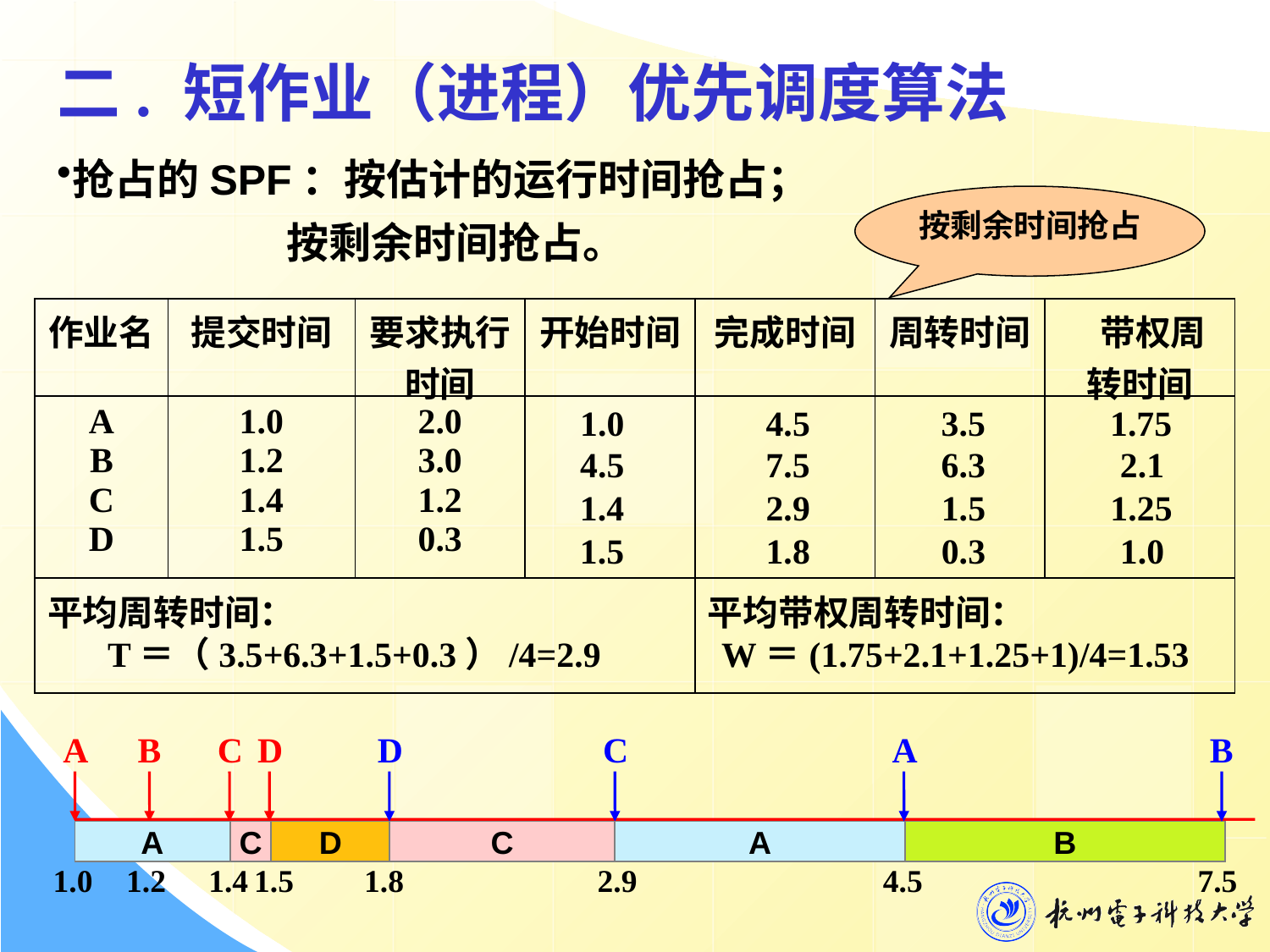

二. 短作业（进程）优先调度算法
抢占的SPF：按估计的运行时间抢占；
                       按剩余时间抢占。

按剩余时间抢占
| 作业名 | 提交时间 | 要求执行时间 | 开始时间 | 完成时间 | 周转时间 | 带权周转时间 |
| --- | --- | --- | --- | --- | --- | --- |
| A B C D | 1.0 1.2 1.4 1.5 | 2.0 3.0 1.2 0.3 |  |  |  |  |
| 平均周转时间： |  |  |  | 平均带权周转时间： |  |  |
1.0
4.5
3.5
1.75
4.5
7.5
6.3
2.1
1.4
2.9
1.5
1.25
1.5
1.8
0.3
1.0
T＝（3.5+6.3+1.5+0.3）/4=2.9
 W＝(1.75+2.1+1.25+1)/4=1.53
A

B

C

D

1.0
1.2
1.4
1.5
D

C

A

B

A
C
D
C
A
B
1.8
2.9
4.5
7.5